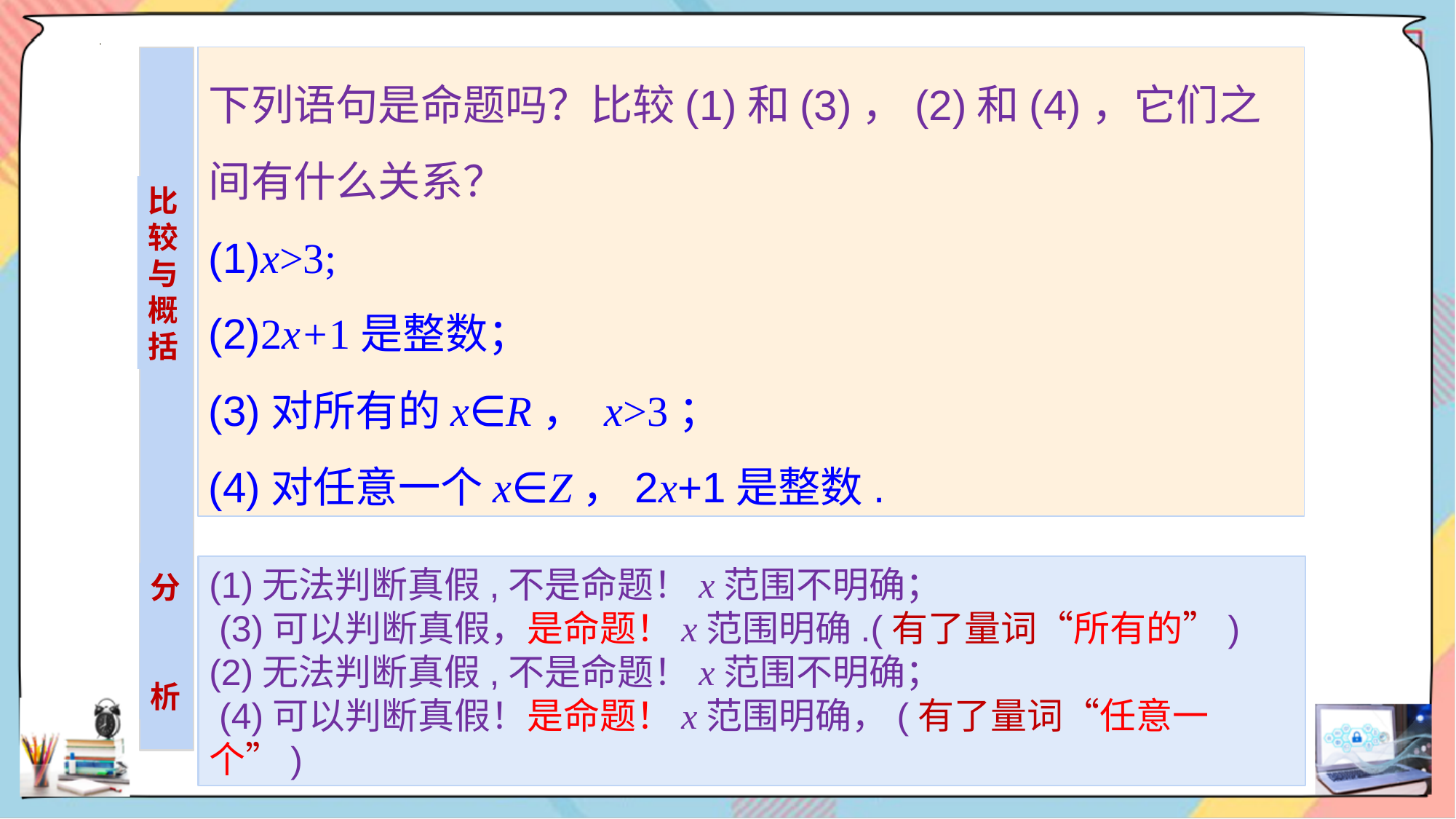

下列语句是命题吗？比较(1)和(3)，(2)和(4)，它们之间有什么关系？
(1)x>3;
(2)2x+1是整数；
(3)对所有的x∈R， x>3；
(4)对任意一个x∈Z，2x+1是整数.

比
较与概括
(1)无法判断真假,不是命题！x范围不明确；
 (3)可以判断真假，是命题！x范围明确.(有了量词“所有的”)
(2)无法判断真假,不是命题！x范围不明确；
 (4)可以判断真假！是命题！x范围明确，(有了量词“任意一个”)
分

析